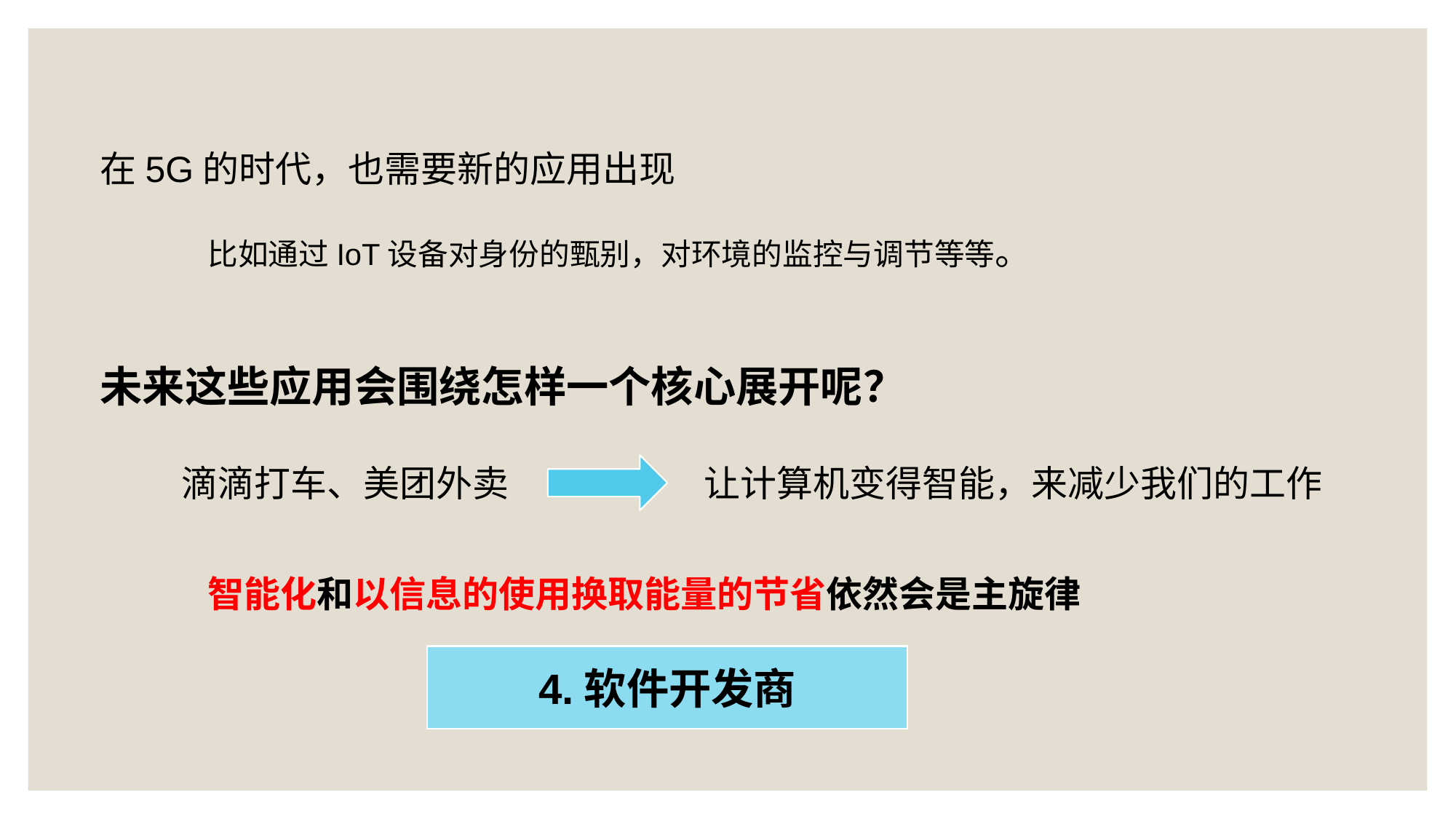

在5G的时代，也需要新的应用出现
比如通过IoT设备对身份的甄别，对环境的监控与调节等等。
未来这些应用会围绕怎样一个核心展开呢？
滴滴打车、美团外卖

让计算机变得智能，来减少我们的工作
智能化和以信息的使用换取能量的节省依然会是主旋律
4.软件开发商